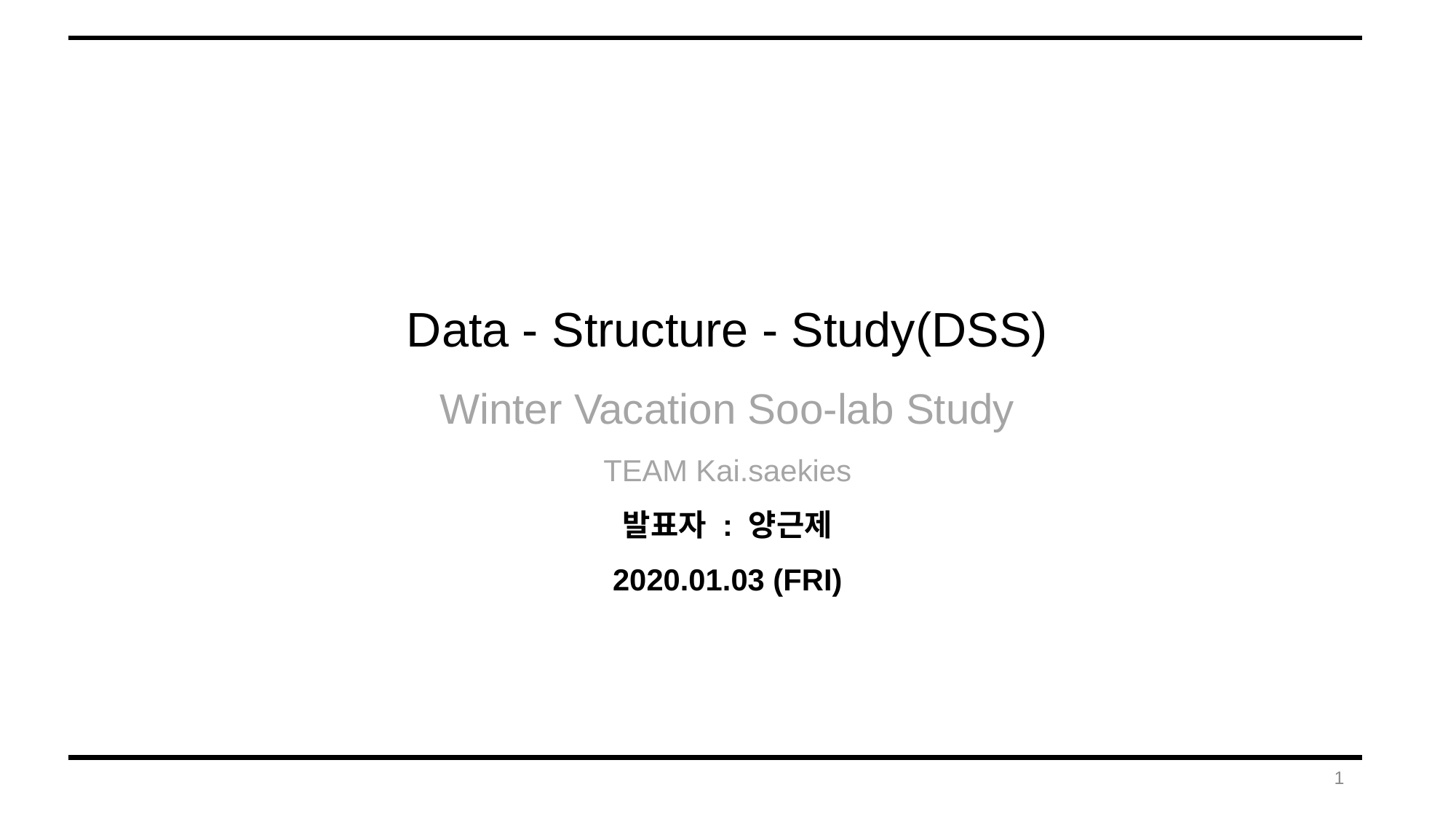

Data - Structure - Study(DSS)
Winter Vacation Soo-lab Study
TEAM Kai.saekies
발표자 : 양근제
2020.01.03 (FRI)
1